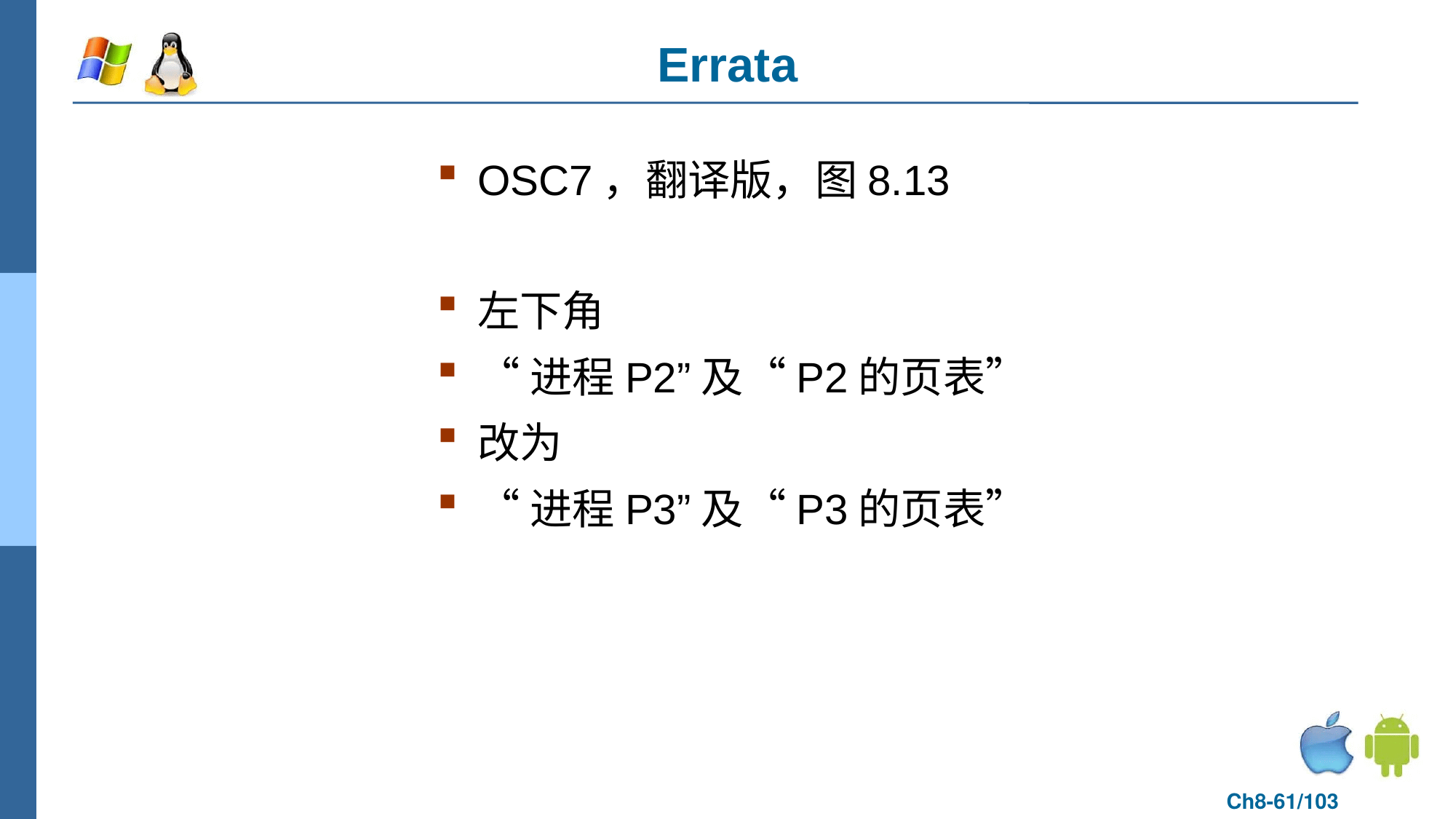

# Errata
OSC7，翻译版，图8.13

左下角
“进程P2”及“P2的页表”
改为
“进程P3”及“P3的页表”